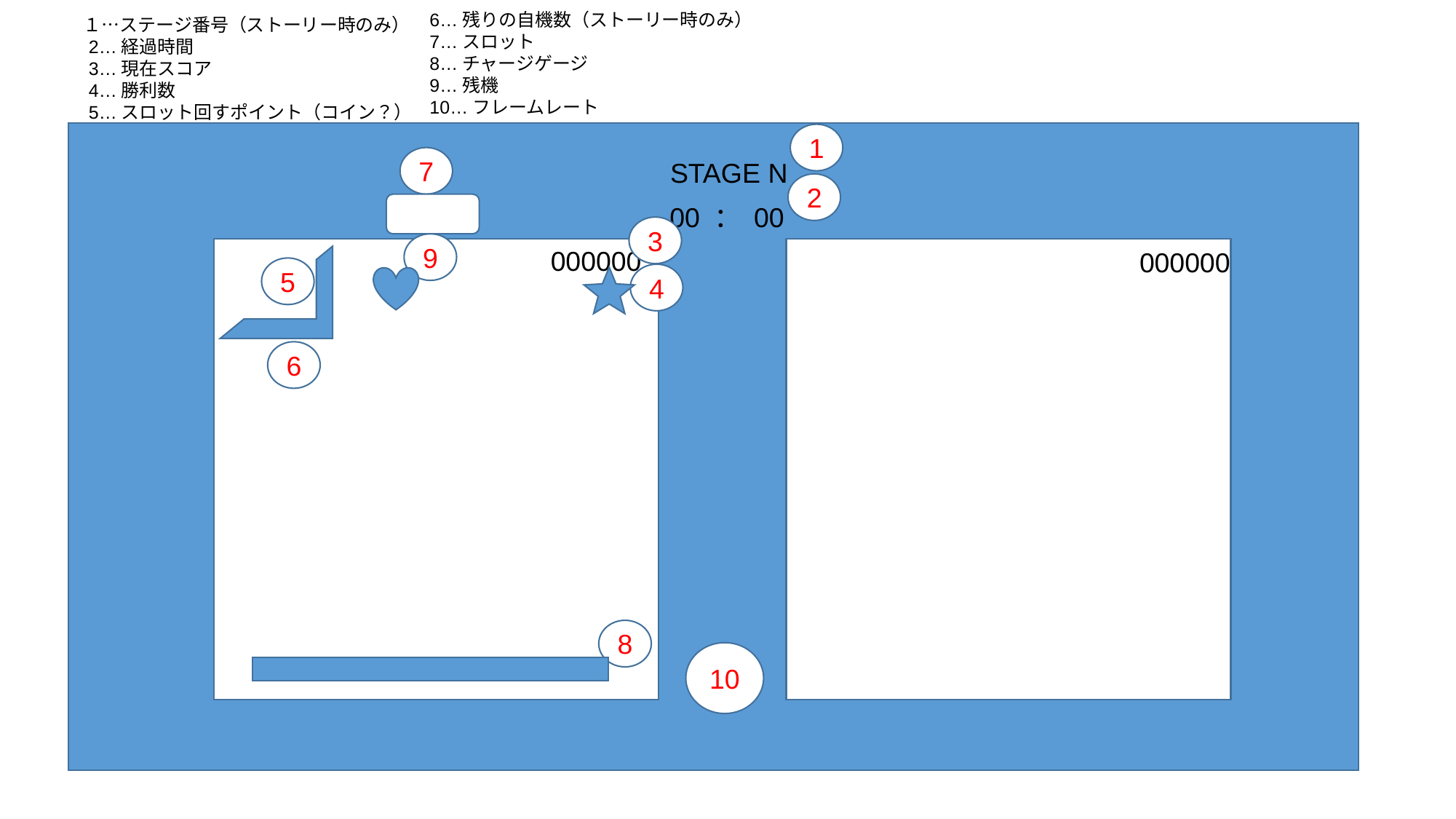

6…残りの自機数（ストーリー時のみ）
 7…スロット
 8…チャージゲージ
 9…残機
 10…フレームレート
１…ステージ番号（ストーリー時のみ）
 2…経過時間
 3…現在スコア
 4…勝利数
 5…スロット回すポイント（コイン？）

1
7
STAGE N
2

00 ： 00
3
9

000000

000000

5
4

6
8
10